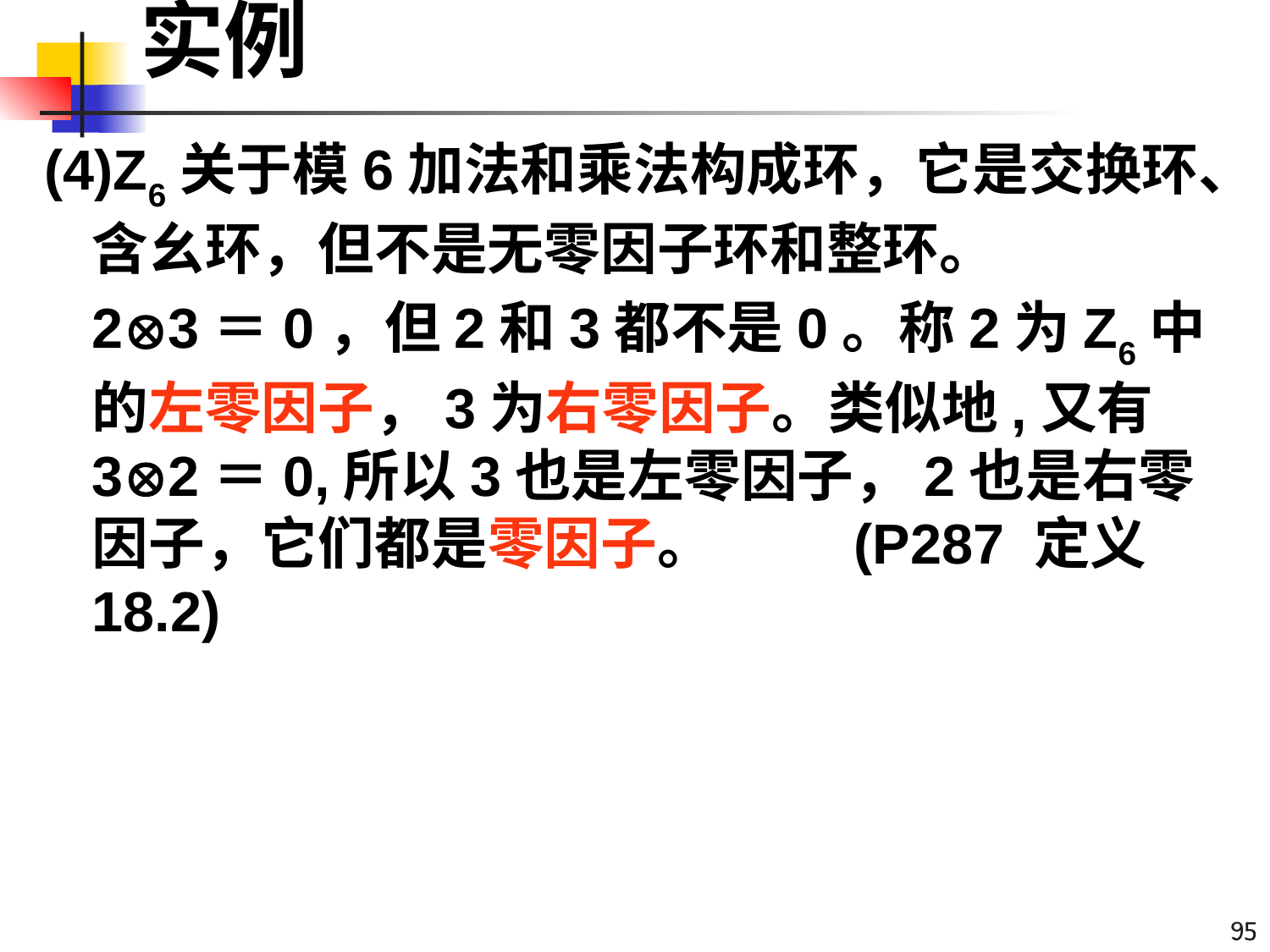

# 实例
(4)Z6关于模6加法和乘法构成环，它是交换环、含幺环，但不是无零因子环和整环。
	2⊗3＝0，但2和3都不是0。称2为Z6中的左零因子，3为右零因子。类似地,又有3⊗2＝0,所以3也是左零因子，2也是右零因子，它们都是零因子。		(P287 定义18.2)
95